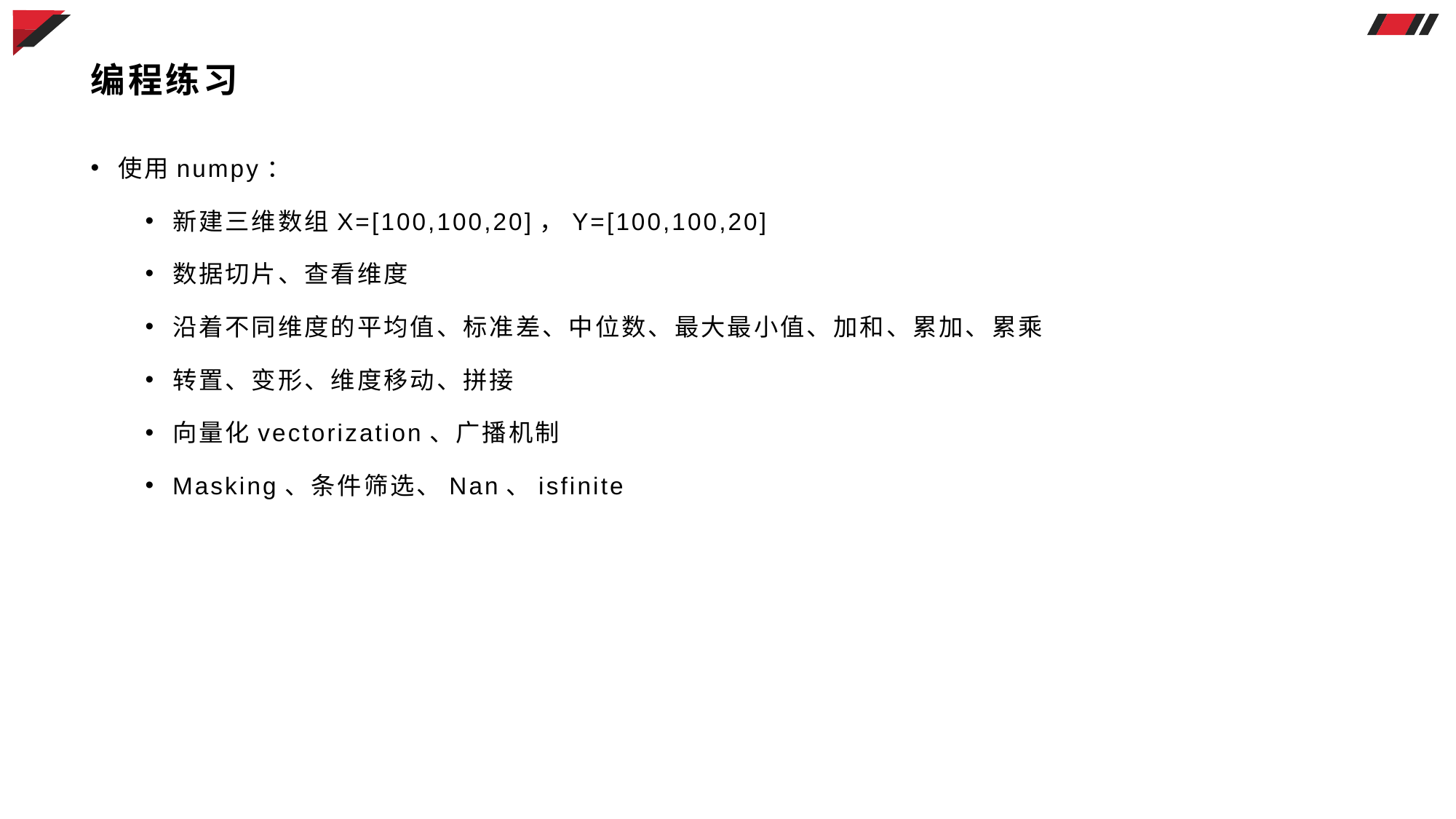

# 编程练习
使用numpy：
新建三维数组X=[100,100,20]，Y=[100,100,20]
数据切片、查看维度
沿着不同维度的平均值、标准差、中位数、最大最小值、加和、累加、累乘
转置、变形、维度移动、拼接
向量化vectorization、广播机制
Masking、条件筛选、Nan、isfinite